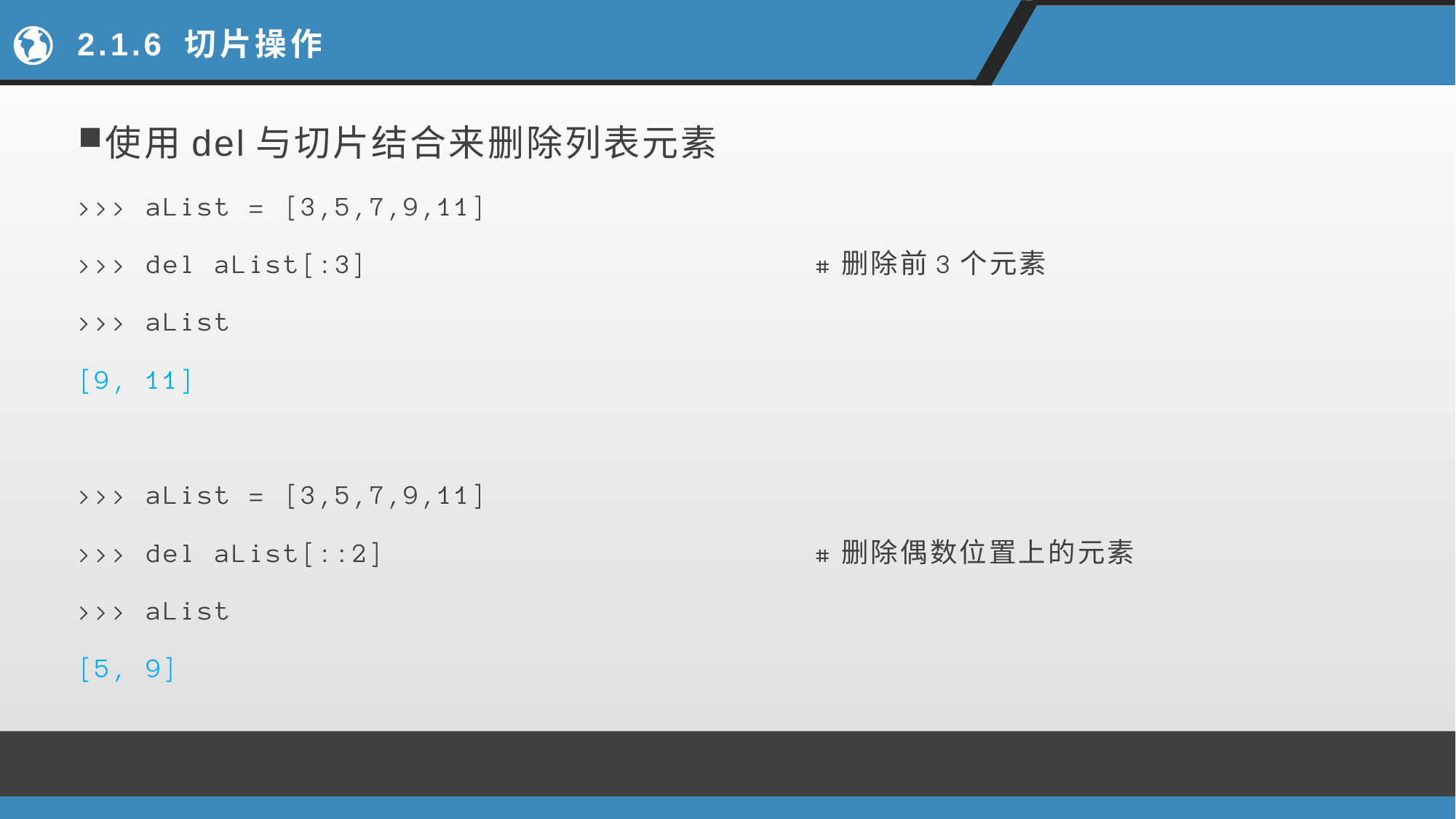

# 2.1.6 切片操作

使用del与切片结合来删除列表元素
>>> aList = [3,5,7,9,11]
>>> del aList[:3]                          #删除前3个元素
>>> aList
[9, 11]

>>> aList = [3,5,7,9,11]
>>> del aList[::2]                         #删除偶数位置上的元素
>>> aList
[5, 9]